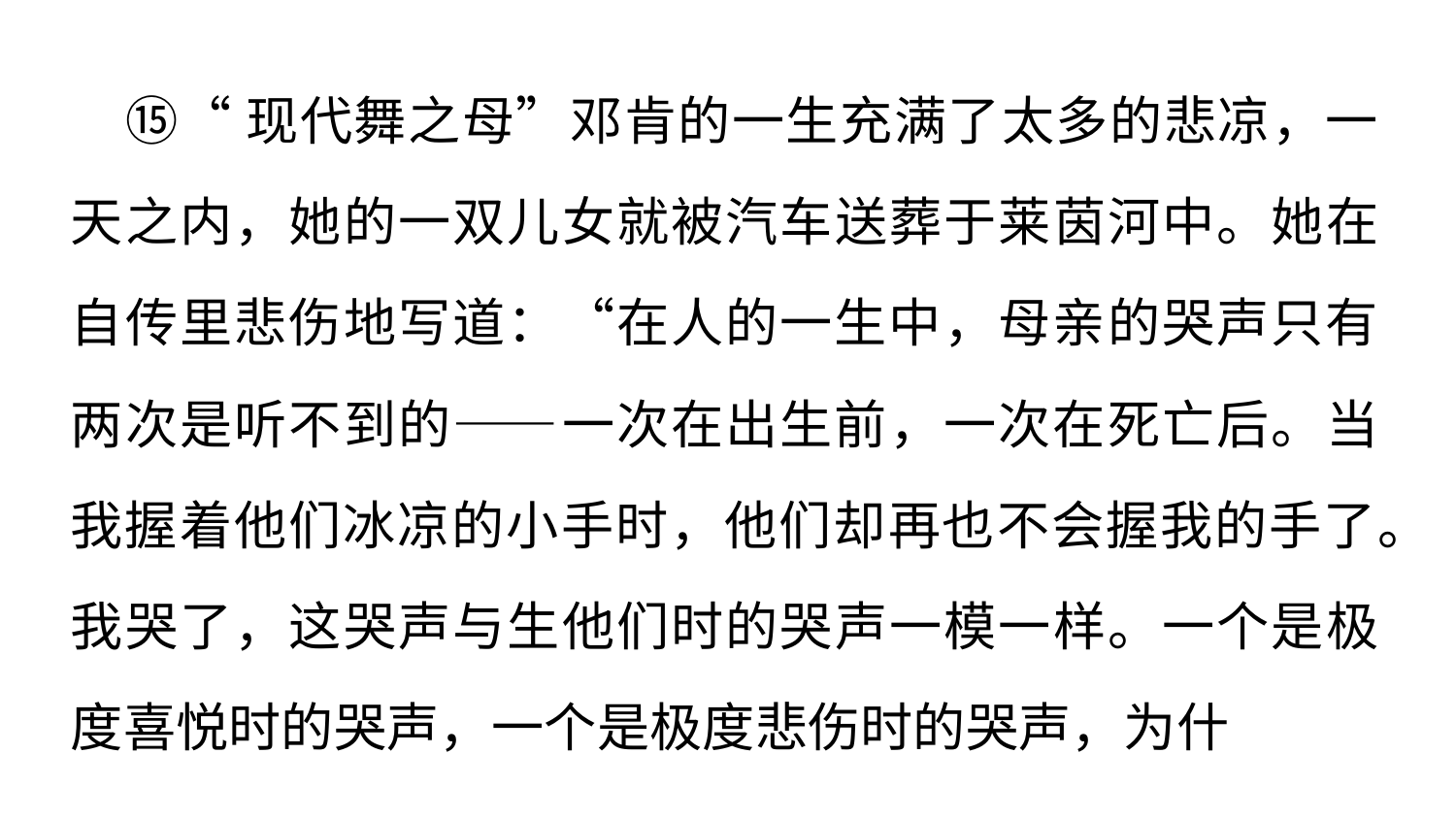

⑮“现代舞之母”邓肯的一生充满了太多的悲凉，一天之内，她的一双儿女就被汽车送葬于莱茵河中。她在自传里悲伤地写道：“在人的一生中，母亲的哭声只有两次是听不到的——一次在出生前，一次在死亡后。当我握着他们冰凉的小手时，他们却再也不会握我的手了。我哭了，这哭声与生他们时的哭声一模一样。一个是极度喜悦时的哭声，一个是极度悲伤时的哭声，为什